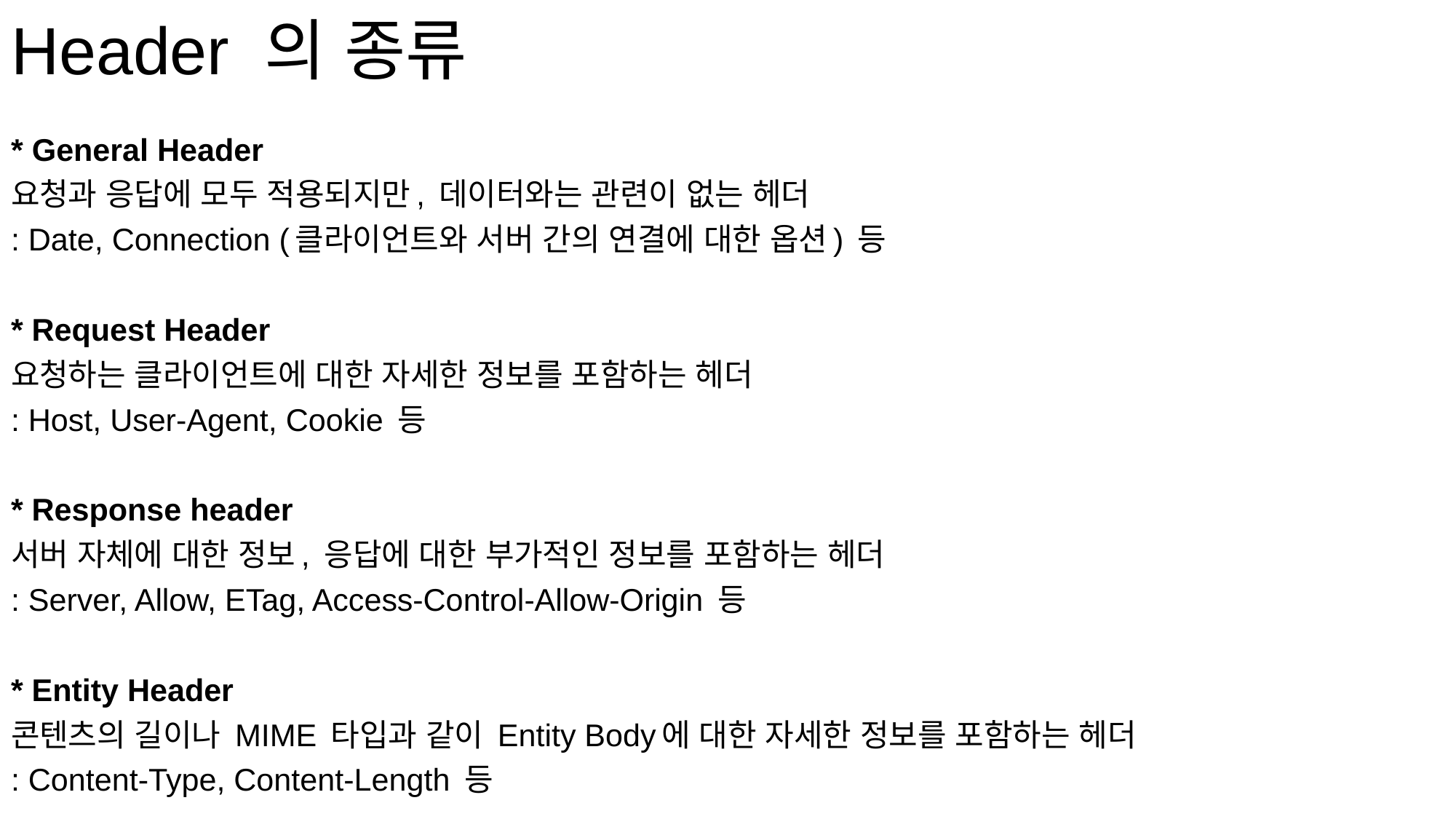

# Header 의 종류
* General Header
요청과 응답에 모두 적용되지만, 데이터와는 관련이 없는 헤더
: Date, Connection (클라이언트와 서버 간의 연결에 대한 옵션) 등

* Request Header
요청하는 클라이언트에 대한 자세한 정보를 포함하는 헤더
: Host, User-Agent, Cookie 등

* Response header
서버 자체에 대한 정보, 응답에 대한 부가적인 정보를 포함하는 헤더
: Server, Allow, ETag, Access-Control-Allow-Origin 등

* Entity Header
콘텐츠의 길이나 MIME 타입과 같이 Entity Body에 대한 자세한 정보를 포함하는 헤더
: Content-Type, Content-Length 등